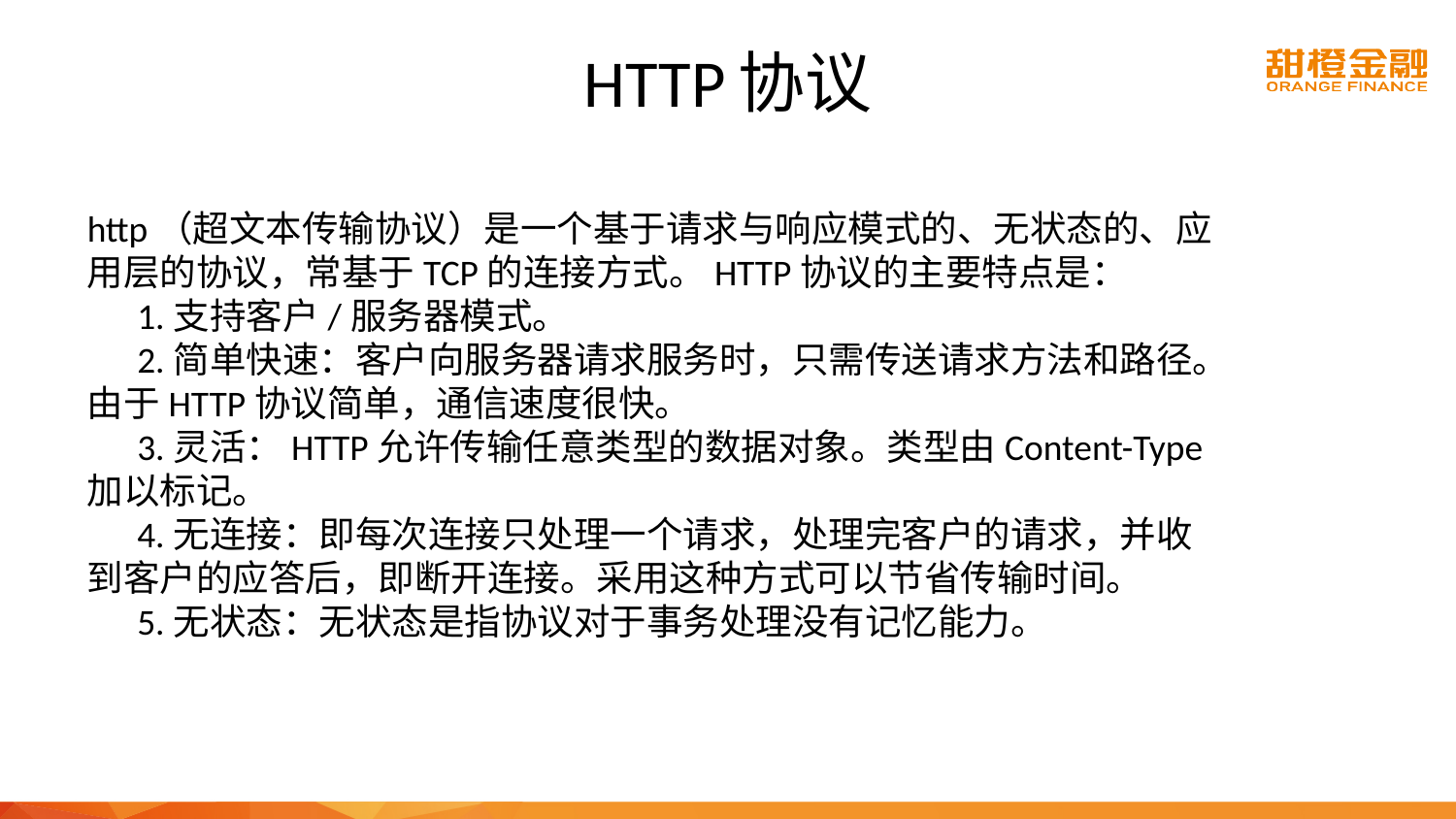

# HTTP协议
http（超文本传输协议）是一个基于请求与响应模式的、无状态的、应用层的协议，常基于TCP的连接方式。HTTP协议的主要特点是：
     1.支持客户/服务器模式。
     2.简单快速：客户向服务器请求服务时，只需传送请求方法和路径。由于HTTP协议简单，通信速度很快。
     3.灵活：HTTP允许传输任意类型的数据对象。类型由Content-Type加以标记。
     4.无连接：即每次连接只处理一个请求，处理完客户的请求，并收到客户的应答后，即断开连接。采用这种方式可以节省传输时间。
     5.无状态：无状态是指协议对于事务处理没有记忆能力。